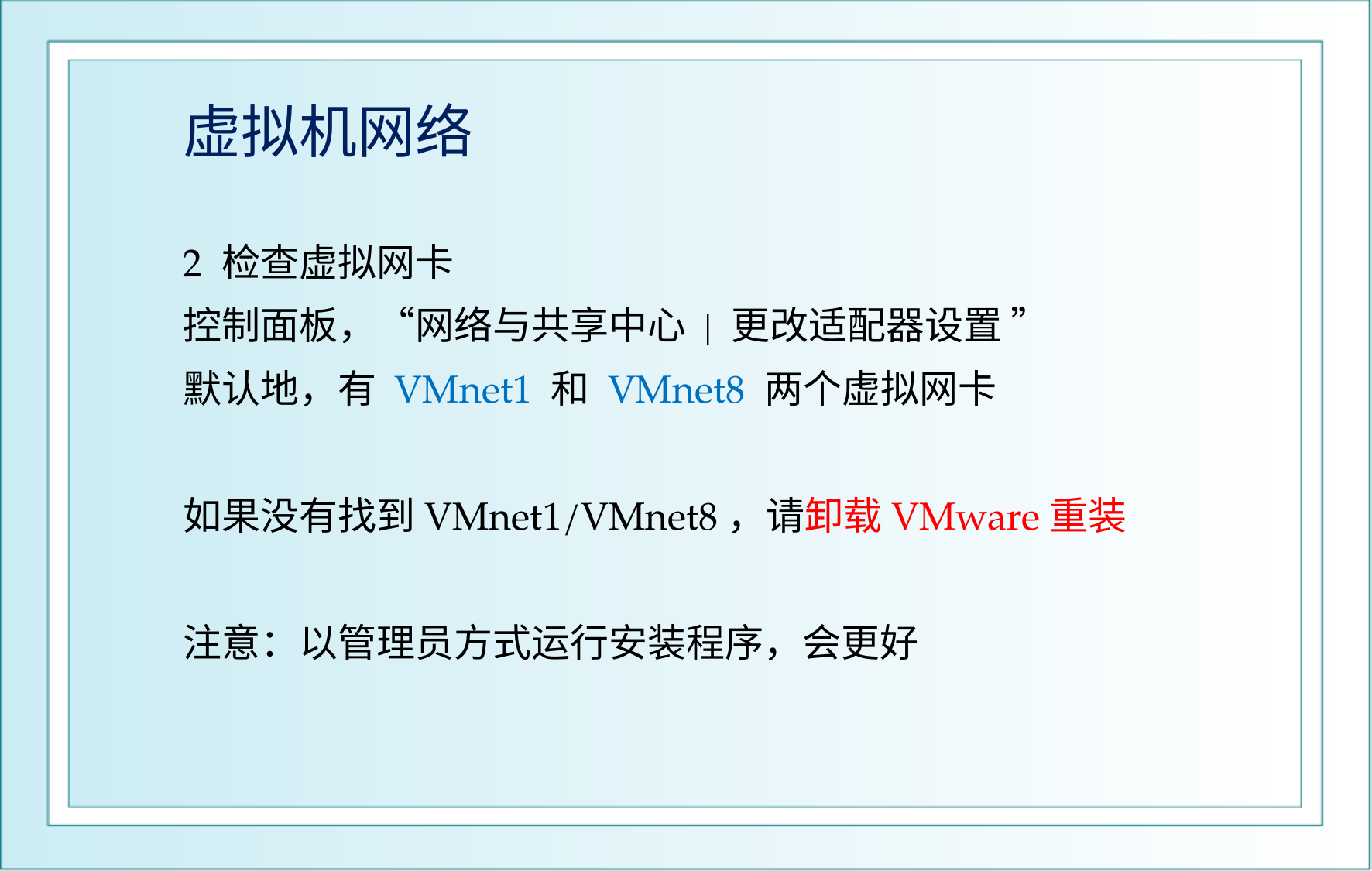

# 虚拟机网络
2 检查虚拟网卡
控制面板，“网络与共享中心 | 更改适配器设置 ”
默认地，有 VMnet1 和 VMnet8 两个虚拟网卡

如果没有找到VMnet1/VMnet8，请卸载VMware重装

注意：以管理员方式运行安装程序，会更好